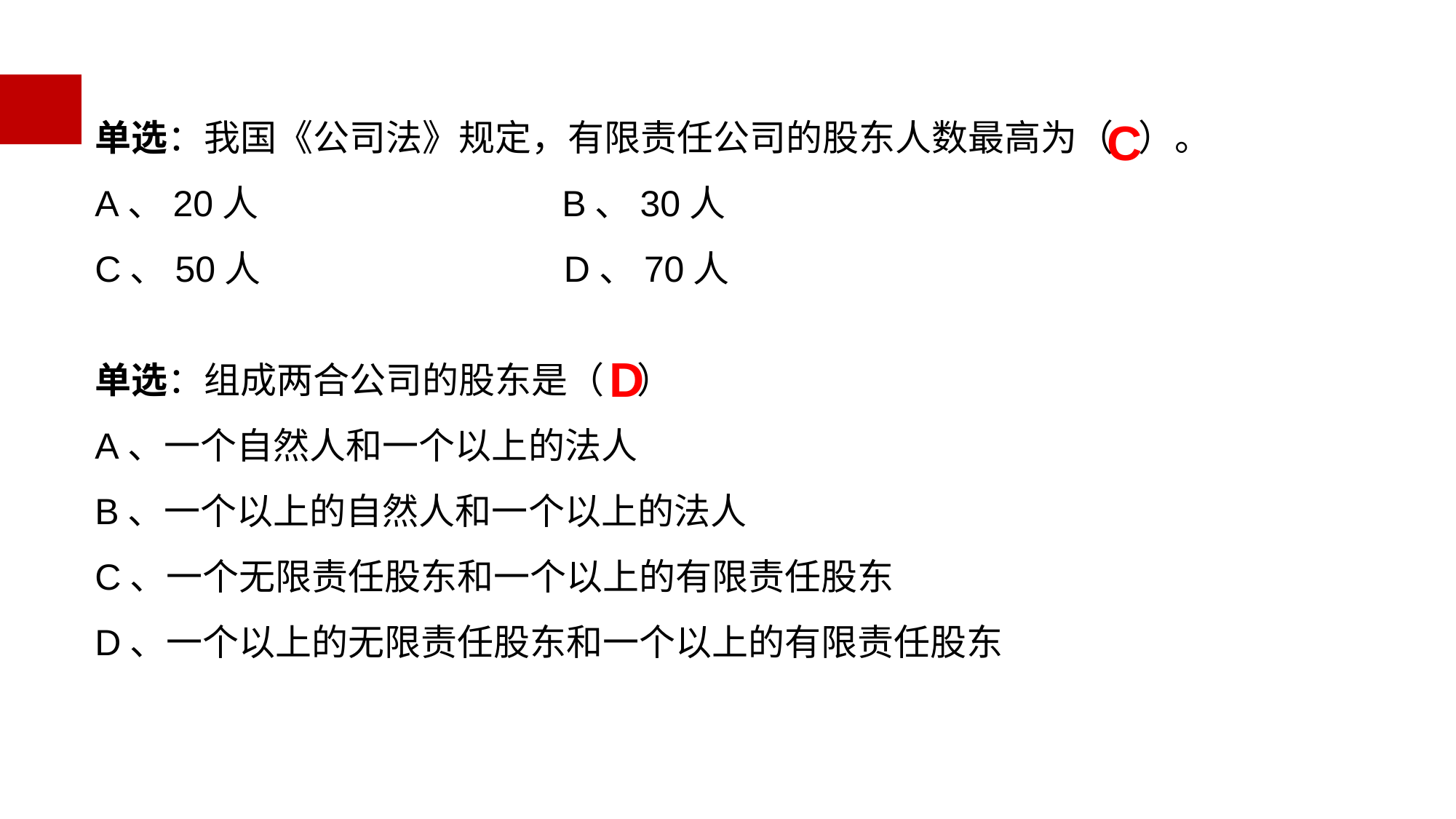

单选：我国《公司法》规定，有限责任公司的股东人数最高为（   ）。
A、20人                                    B、30人
C、50人                                    D、70人
C
单选：组成两合公司的股东是（    ）
A、一个自然人和一个以上的法人
B、一个以上的自然人和一个以上的法人
C、一个无限责任股东和一个以上的有限责任股东
D、一个以上的无限责任股东和一个以上的有限责任股东
D